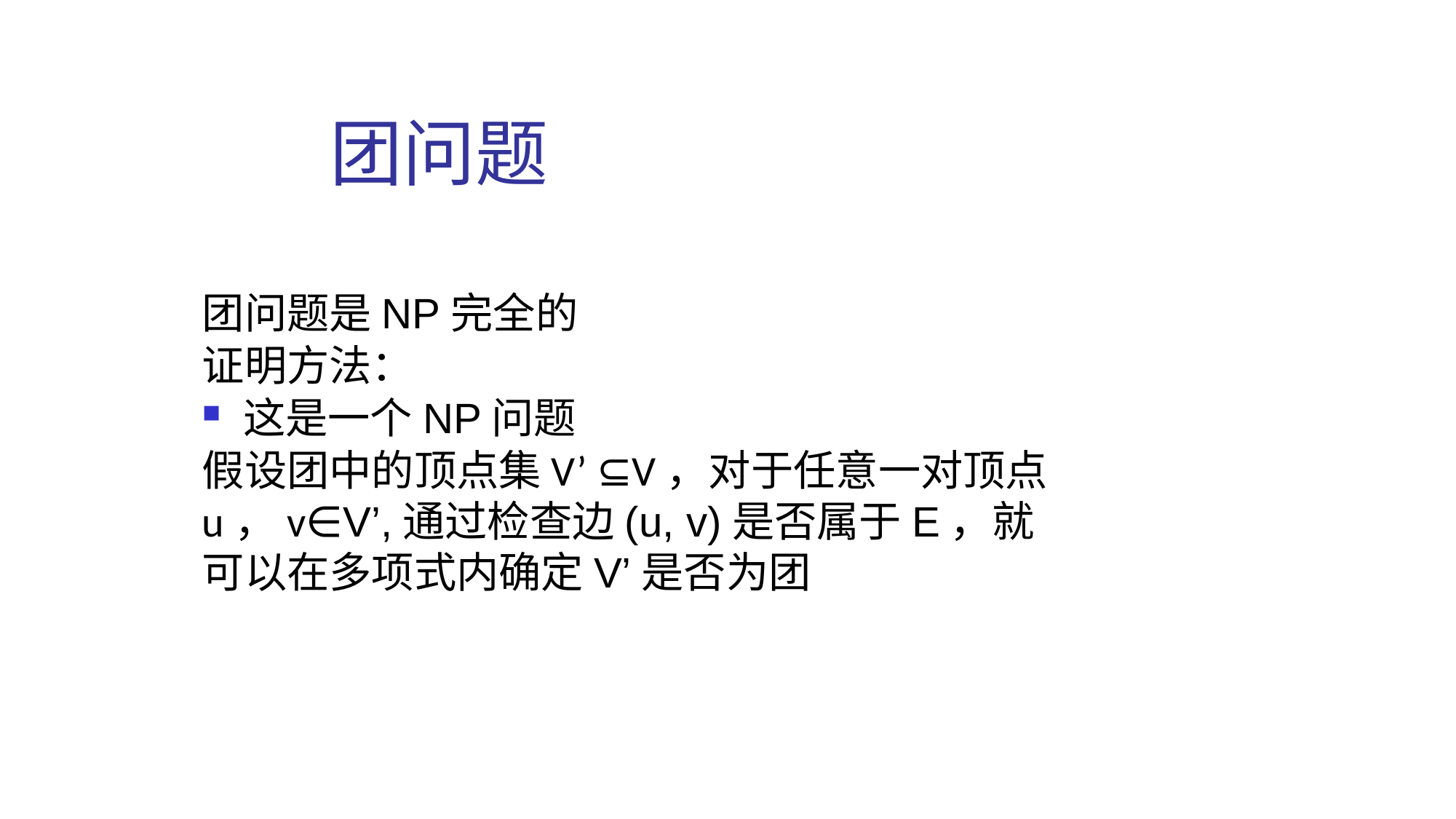

团问题
团问题是NP完全的
证明方法：
这是一个NP问题
假设团中的顶点集V’ ⊆V，对于任意一对顶点u，v∈V’,通过检查边(u, v)是否属于E，就可以在多项式内确定V’是否为团
62